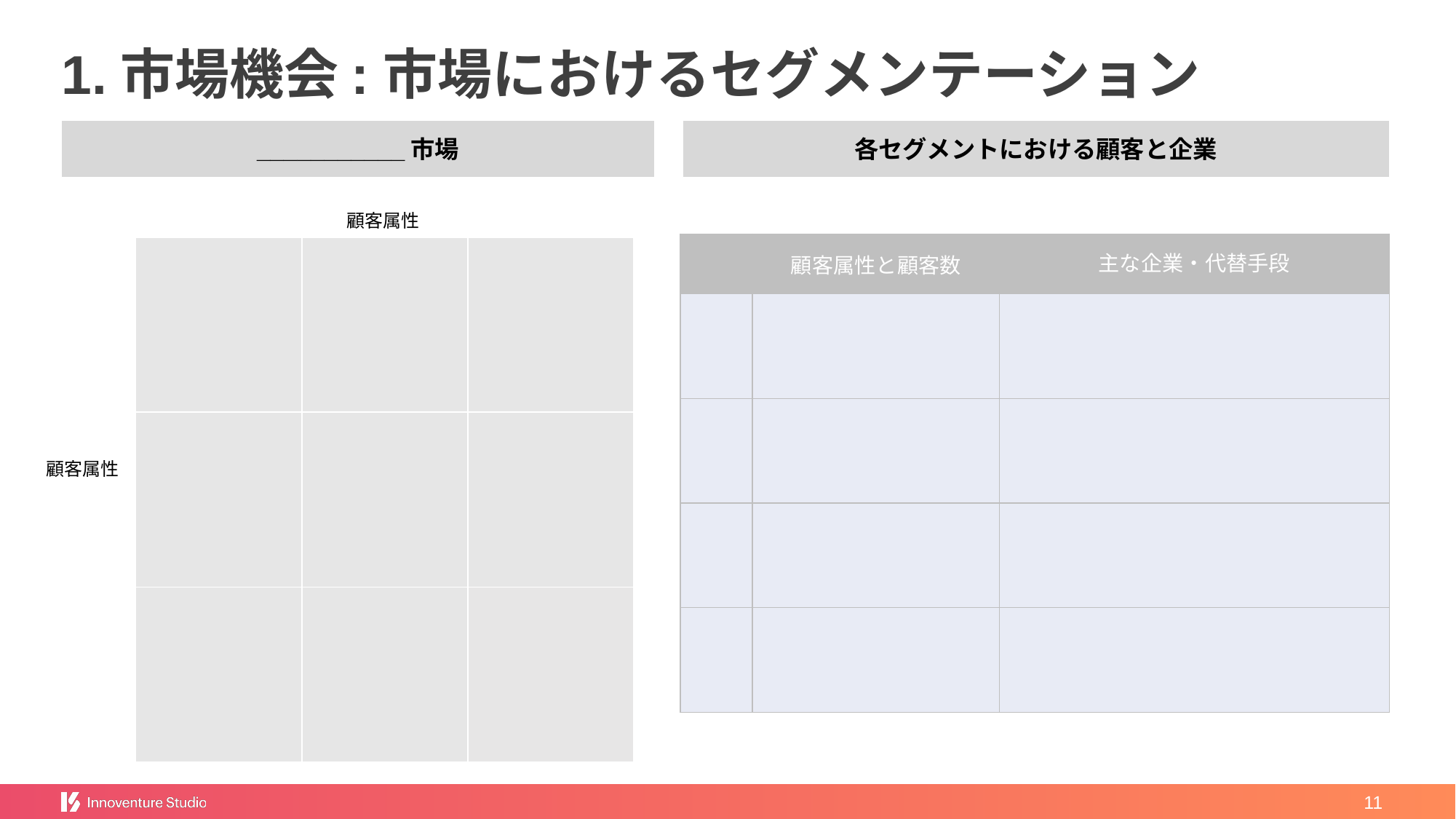

# 1.市場機会:市場におけるセグメンテーション
___________市場
各セグメントにおける顧客と企業
顧客属性
|  | 顧客属性と顧客数 | 主な企業・代替手段 |
| --- | --- | --- |
|  |  |  |
|  |  |  |
|  |  |  |
|  |  |  |
|  |  |  |
| --- | --- | --- |
|  |  |  |
|  |  |  |
顧客属性
11